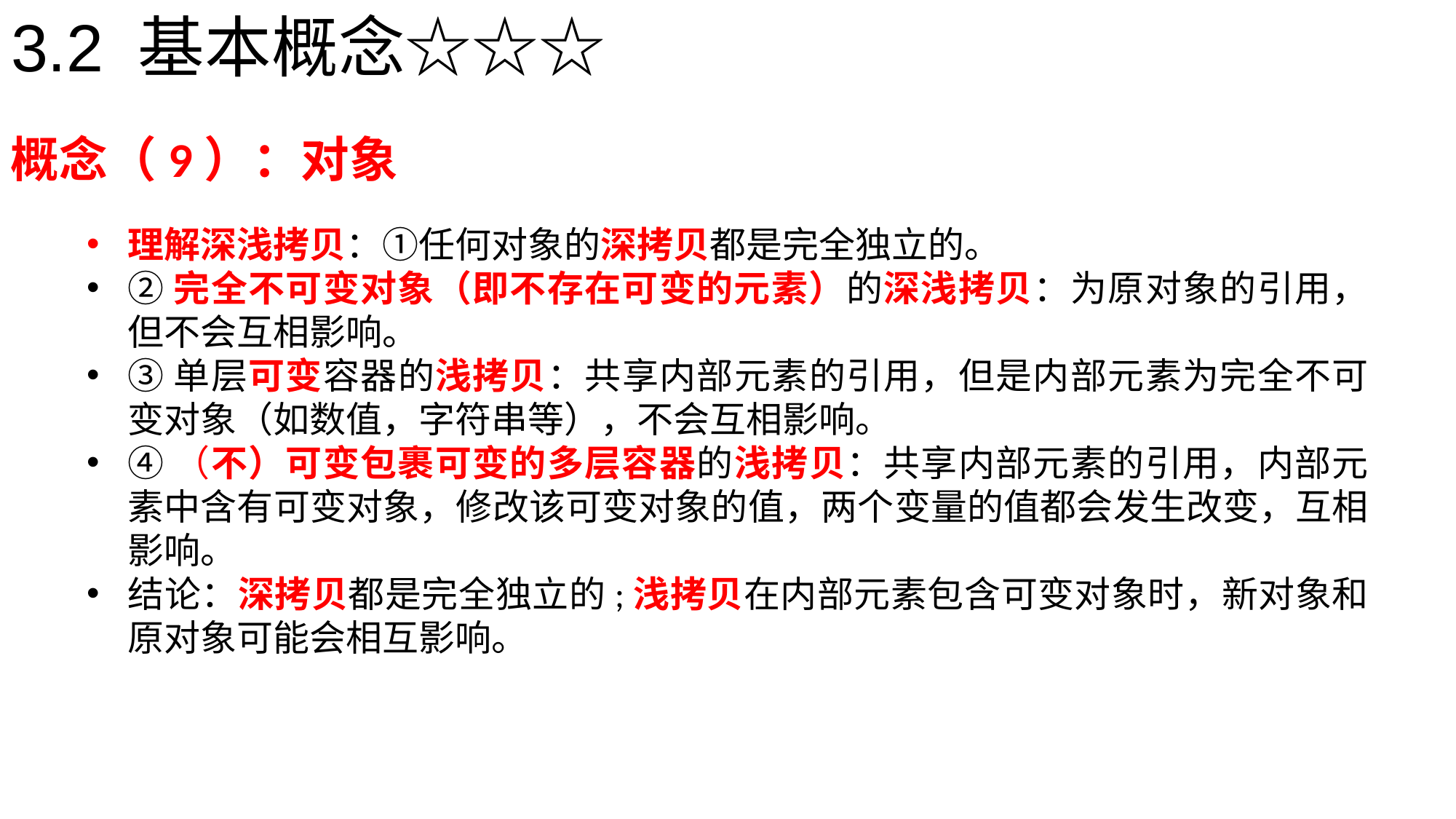

# 3.2 基本概念☆☆☆
概念（9）：对象
理解深浅拷贝：①任何对象的深拷贝都是完全独立的。
②完全不可变对象（即不存在可变的元素）的深浅拷贝：为原对象的引用，但不会互相影响。
③单层可变容器的浅拷贝：共享内部元素的引用，但是内部元素为完全不可变对象（如数值，字符串等），不会互相影响。
④（不）可变包裹可变的多层容器的浅拷贝：共享内部元素的引用，内部元素中含有可变对象，修改该可变对象的值，两个变量的值都会发生改变，互相影响。
结论：深拷贝都是完全独立的;浅拷贝在内部元素包含可变对象时，新对象和原对象可能会相互影响。